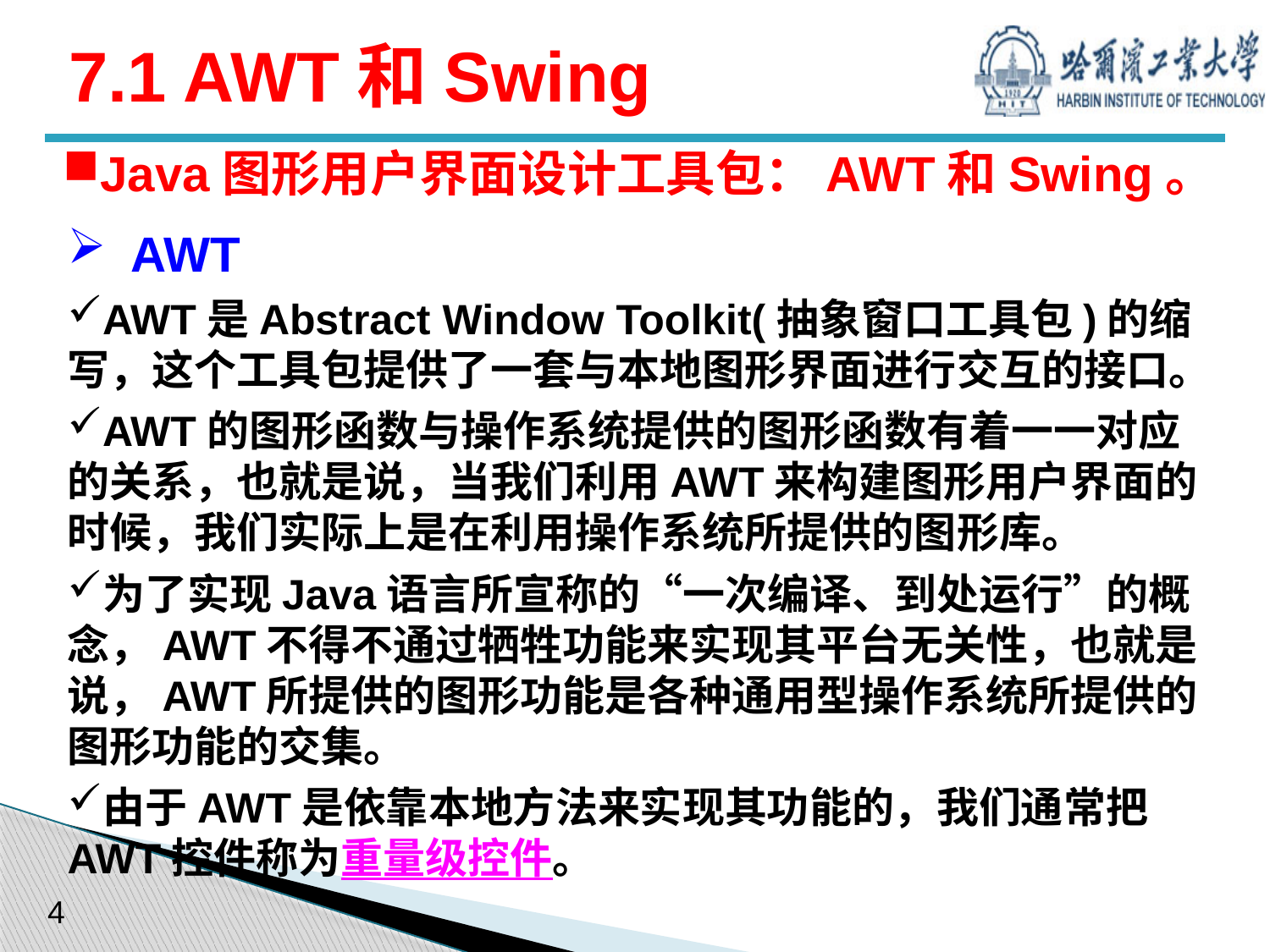

# 7.1 AWT和Swing
Java图形用户界面设计工具包：AWT和Swing。
AWT
AWT是Abstract Window Toolkit(抽象窗口工具包)的缩写，这个工具包提供了一套与本地图形界面进行交互的接口。
AWT的图形函数与操作系统提供的图形函数有着一一对应的关系，也就是说，当我们利用AWT来构建图形用户界面的时候，我们实际上是在利用操作系统所提供的图形库。
为了实现Java语言所宣称的“一次编译、到处运行”的概念，AWT不得不通过牺牲功能来实现其平台无关性，也就是说，AWT所提供的图形功能是各种通用型操作系统所提供的图形功能的交集。
由于AWT是依靠本地方法来实现其功能的，我们通常把AWT控件称为重量级控件。